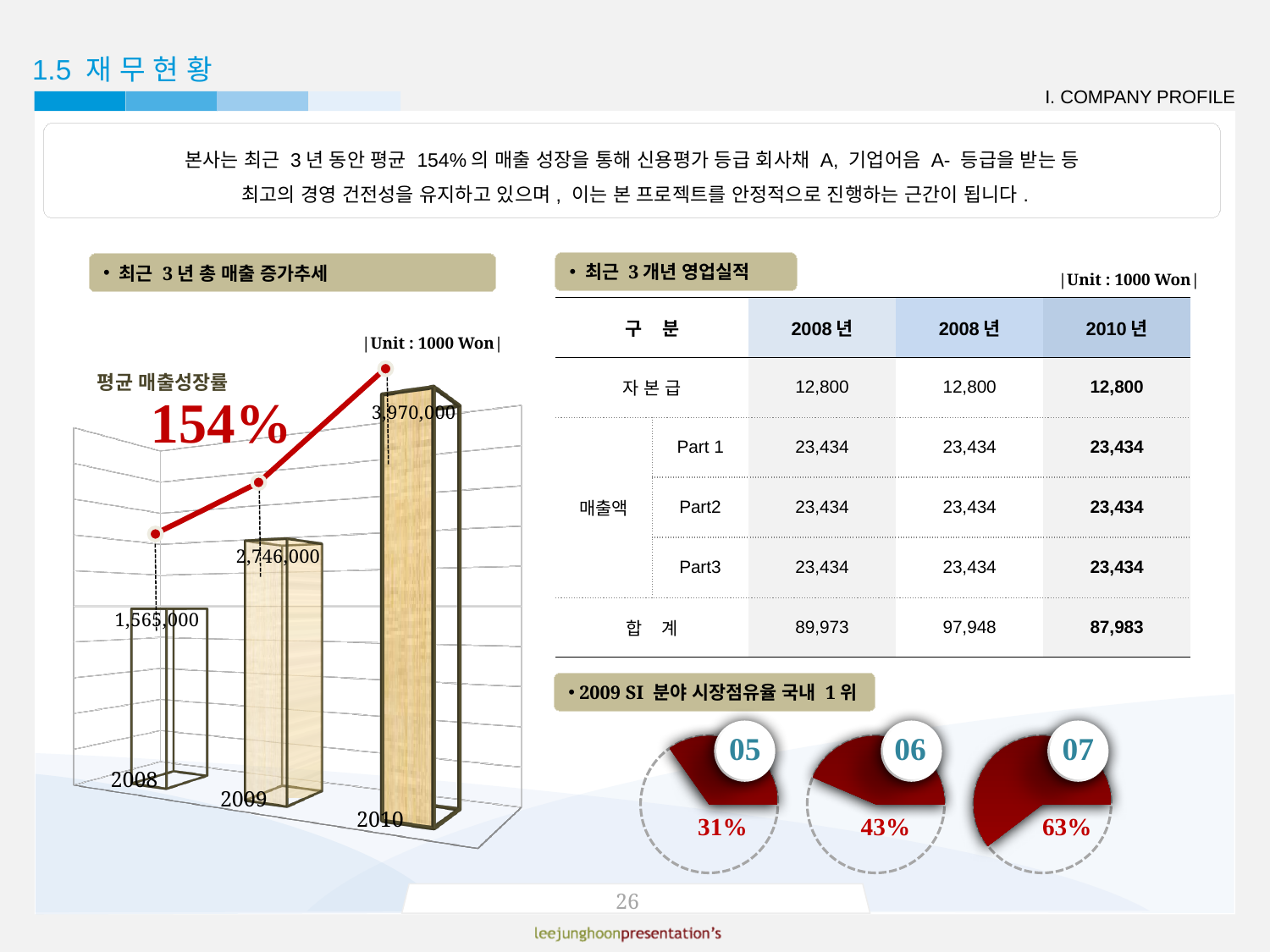

최근 3개년 영업실적
 최근 3년 총 매출 증가추세
|Unit : 1000 Won|
| 구 분 |  | 2008년 | 2008년 | 2010년 |
| --- | --- | --- | --- | --- |
| 자 본 급 |  | 12,800 | 12,800 | 12,800 |
| 매출액 | Part 1 | 23,434 | 23,434 | 23,434 |
|  | Part2 | 23,434 | 23,434 | 23,434 |
|  | Part3 | 23,434 | 23,434 | 23,434 |
| 합 계 |  | 89,973 | 97,948 | 87,983 |
|Unit : 1000 Won|

[unsupported chart]

2008
2009
2010
평균 매출성장률
154%
 2009 SI 분야 시장점유율 국내 1위

05

31%

06

43%

07

63%